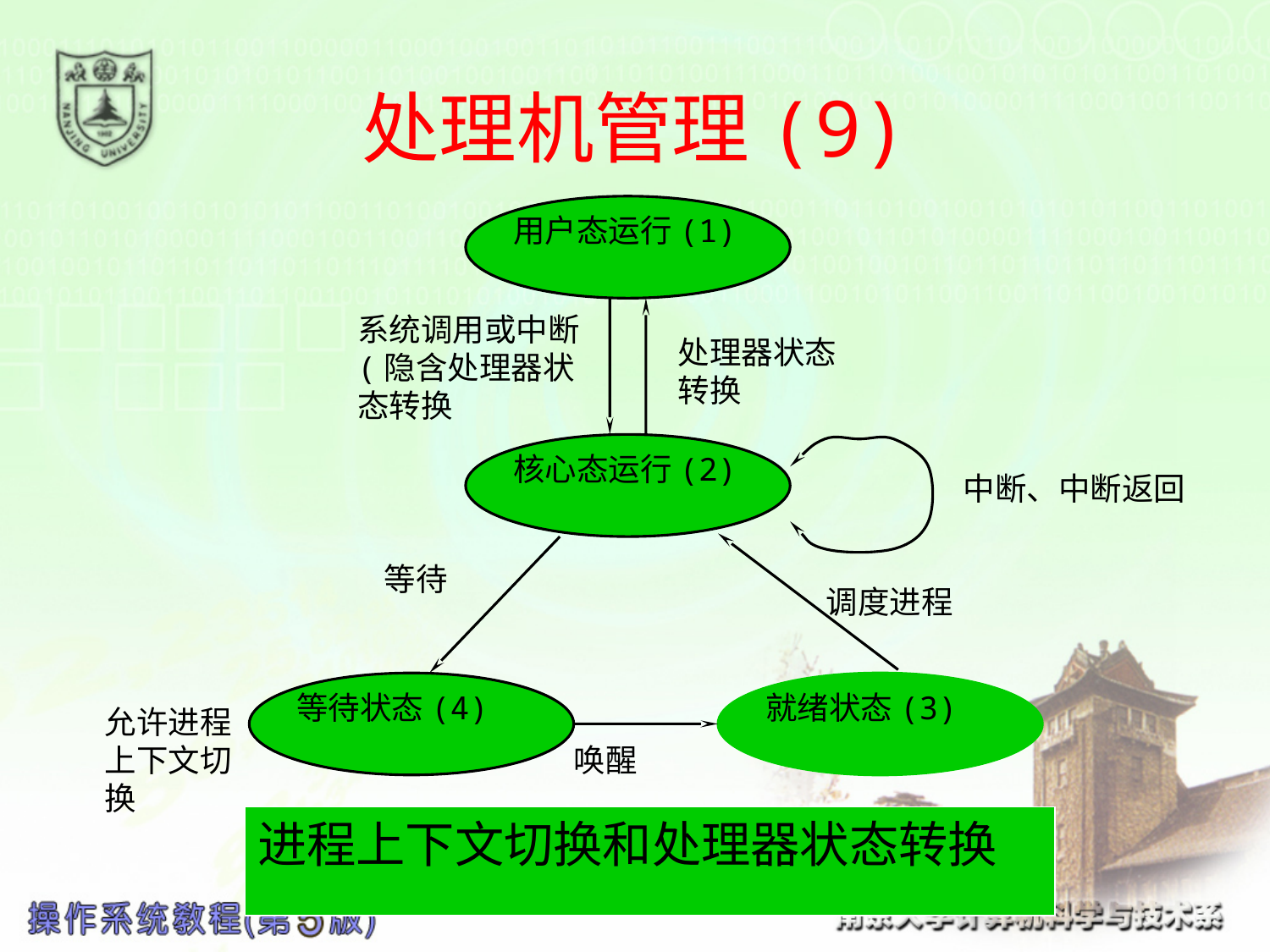

# 处理机管理(9)
用户态运行(1)

系统调用或中断(隐含处理器状态转换
处理器状态转换
核心态运行(2)

中断、中断返回

等待

调度进程
等待状态(4)
就绪状态(3)
允许进程
上下文切换

唤醒
进程上下文切换和处理器状态转换